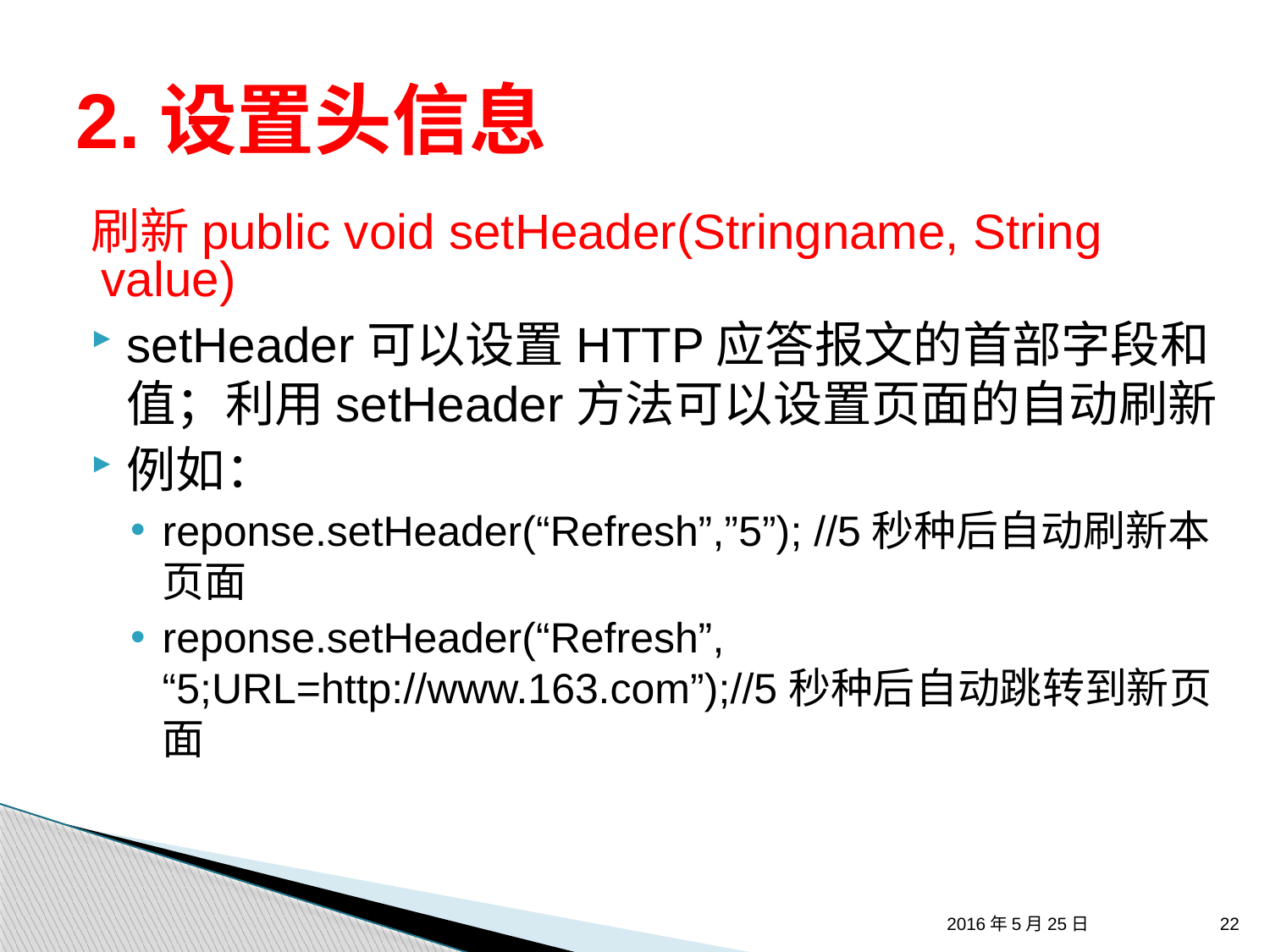

# 2.设置头信息
刷新public void setHeader(Stringname, String value)
setHeader可以设置HTTP应答报文的首部字段和值；利用setHeader方法可以设置页面的自动刷新
例如：
reponse.setHeader(“Refresh”,”5”); //5秒种后自动刷新本页面
reponse.setHeader(“Refresh”, “5;URL=http://www.163.com”);//5秒种后自动跳转到新页面
2016年5月25日
22